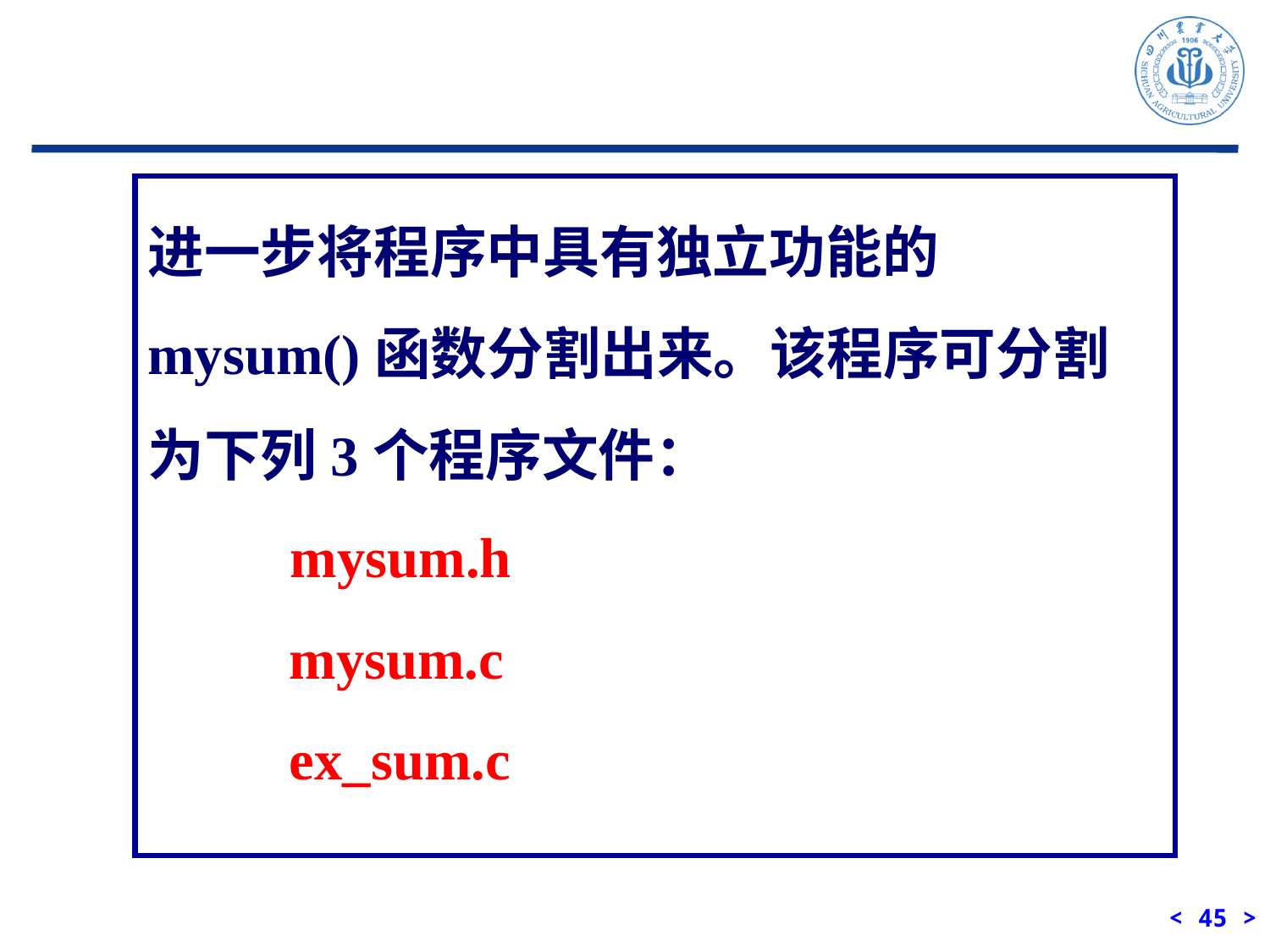

# 进一步将程序中具有独立功能的mysum()函数分割出来。该程序可分割为下列3个程序文件： mysum.h mysum.c ex_sum.c